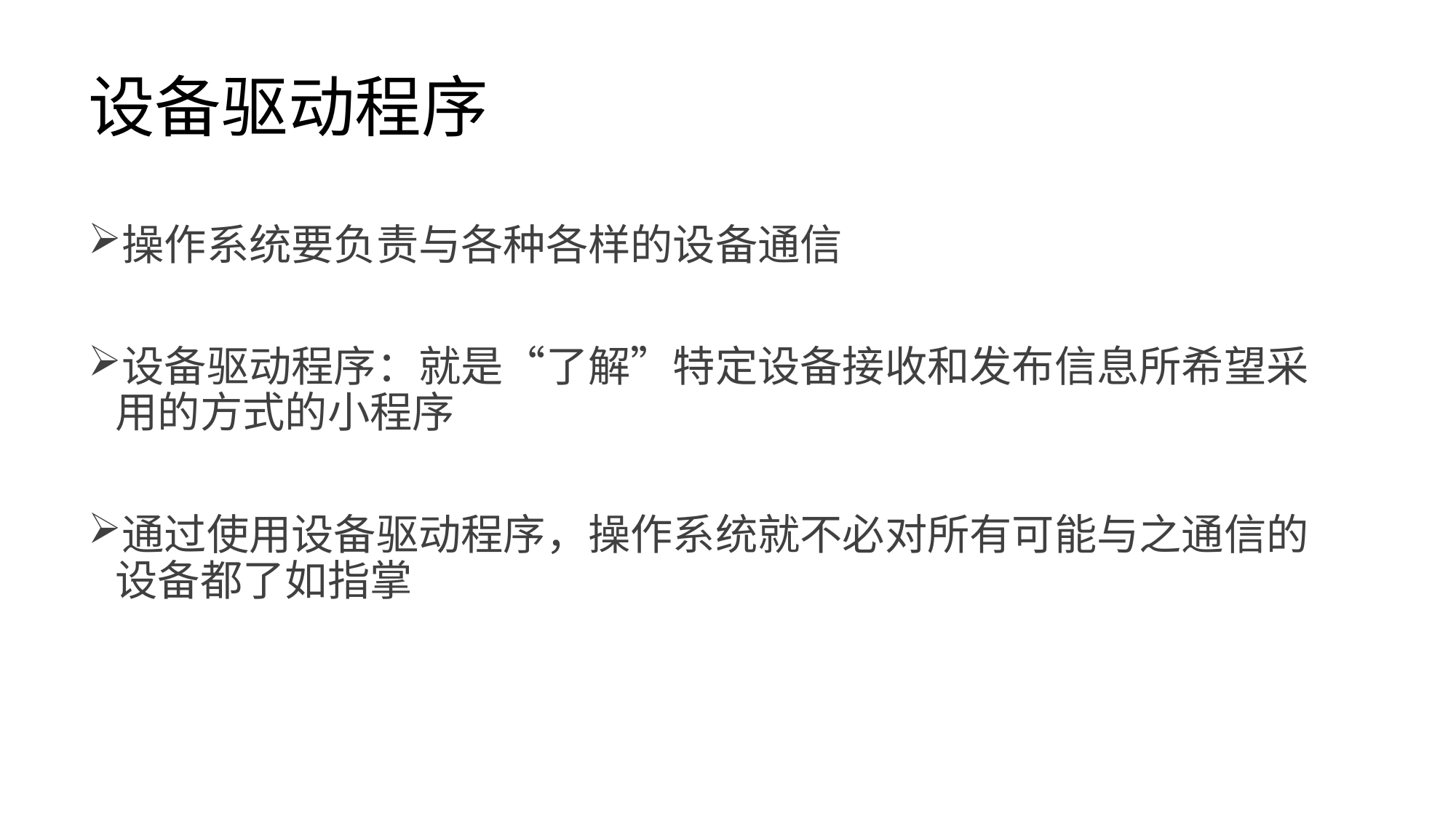

# 设备驱动程序
操作系统要负责与各种各样的设备通信

设备驱动程序：就是“了解”特定设备接收和发布信息所希望采用的方式的小程序

通过使用设备驱动程序，操作系统就不必对所有可能与之通信的设备都了如指掌